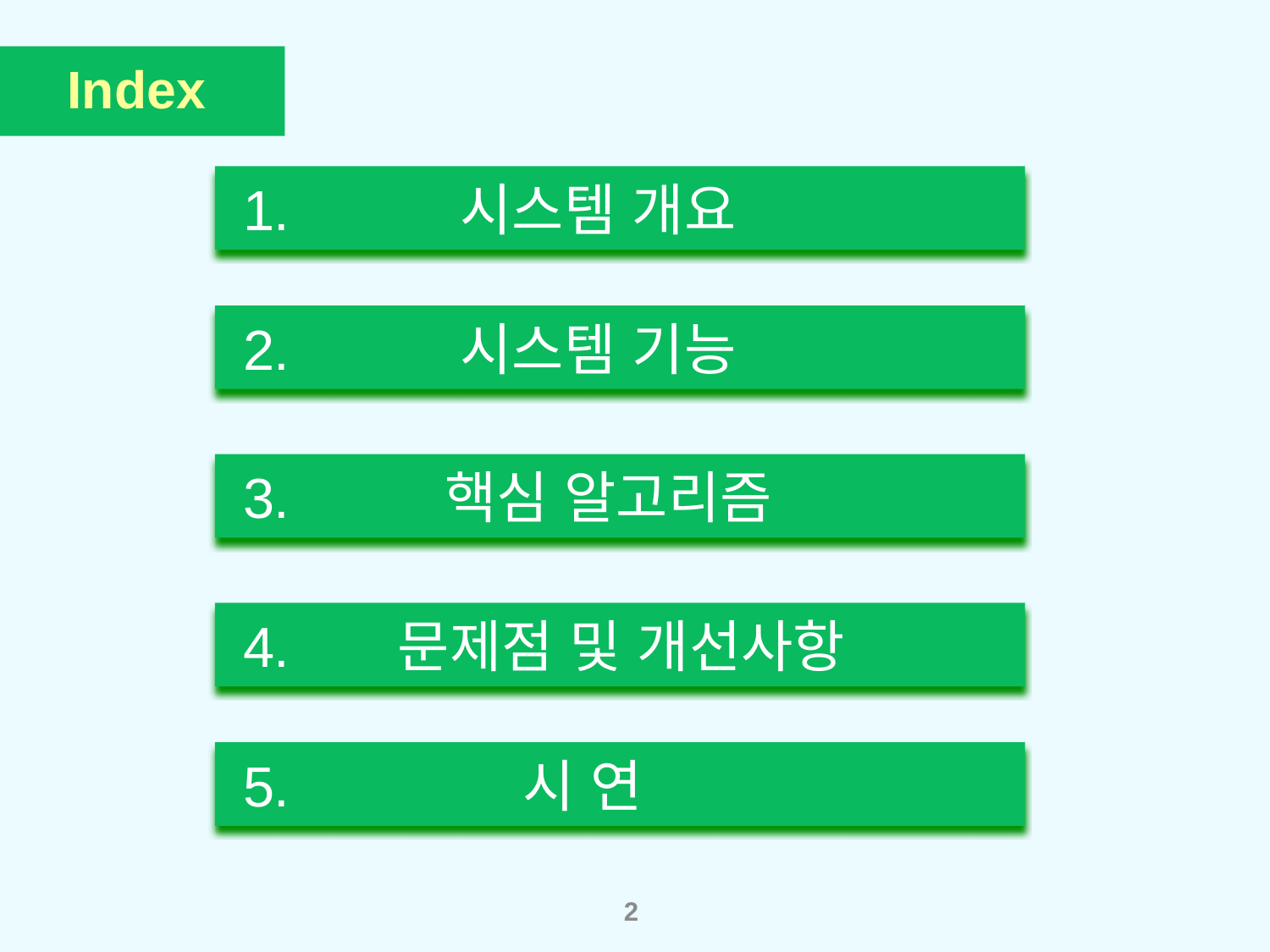

Index
 1.          시스템 개요
 2.          시스템 기능
 3.         핵심 알고리즘
 4.      문제점 및 개선사항
 5.              시 연
2